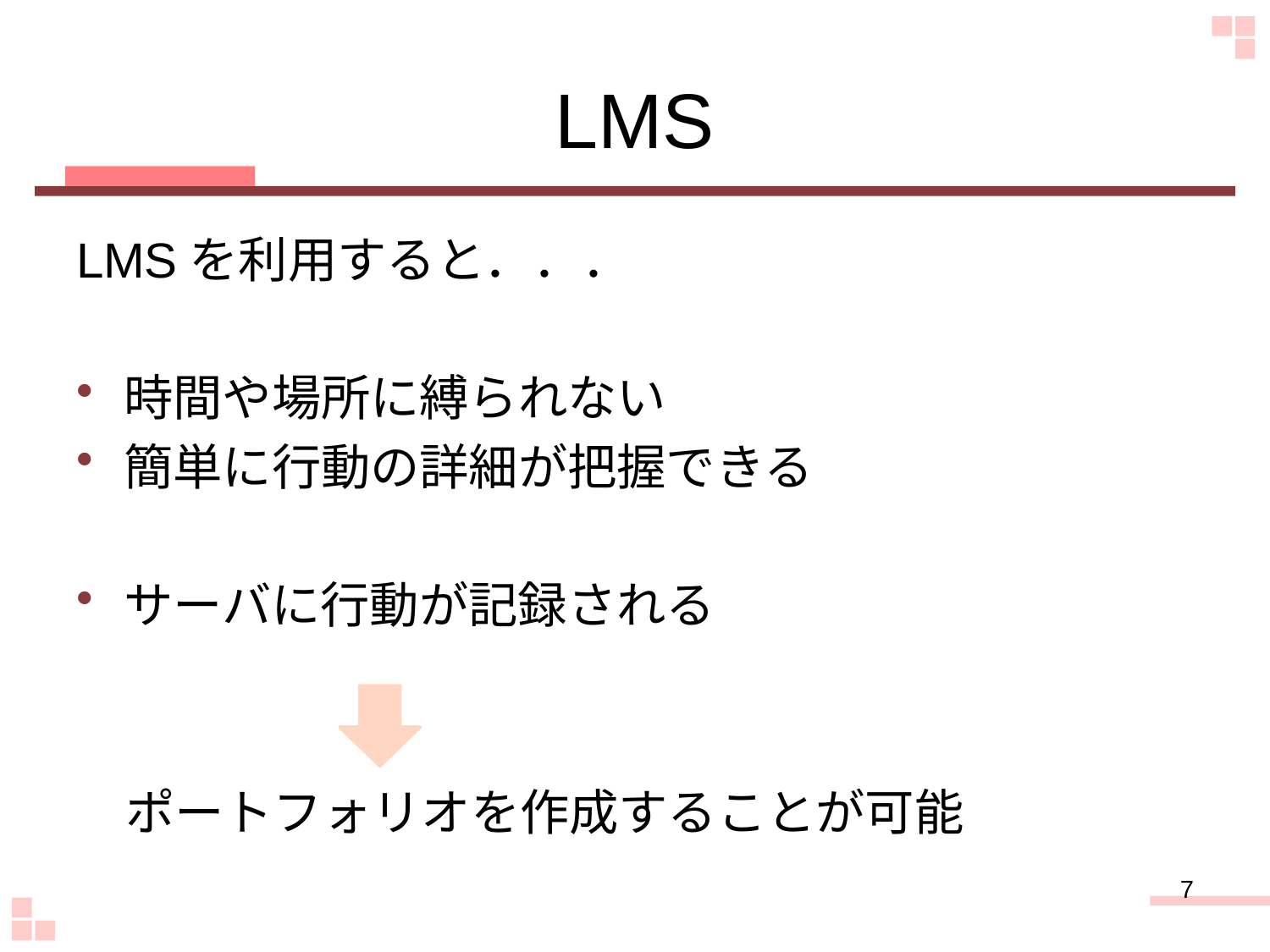

# LMS
LMSを利用すると．．．

時間や場所に縛られない
簡単に行動の詳細が把握できる

サーバに行動が記録される

　ポートフォリオを作成することが可能

7